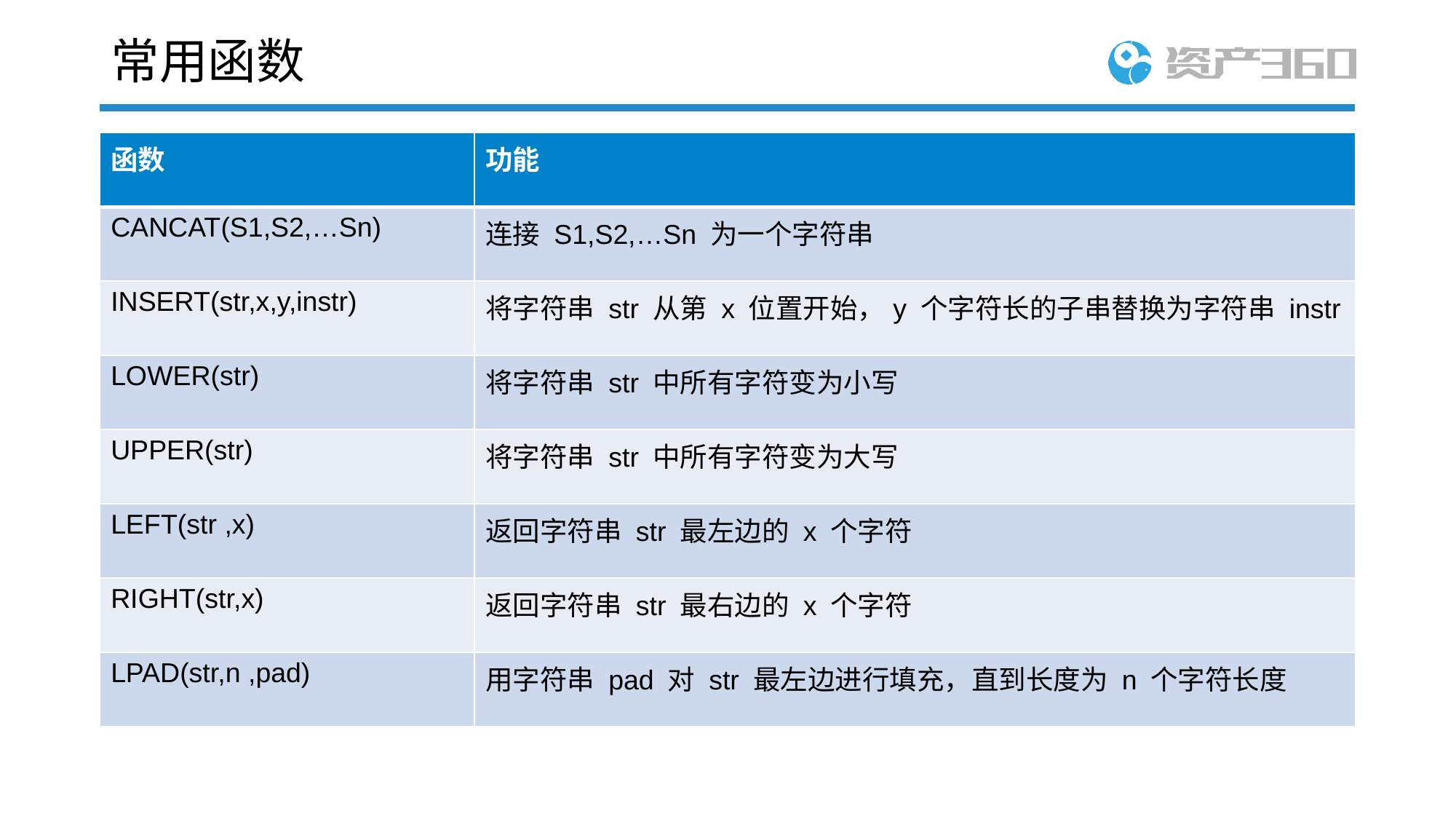

# 常用函数
| 函数 | 功能 |
| --- | --- |
| CANCAT(S1,S2,…Sn) | 连接 S1,S2,…Sn 为一个字符串 |
| INSERT(str,x,y,instr) | 将字符串 str 从第 x 位置开始，y 个字符长的子串替换为字符串 instr |
| LOWER(str) | 将字符串 str 中所有字符变为小写 |
| UPPER(str) | 将字符串 str 中所有字符变为大写 |
| LEFT(str ,x) | 返回字符串 str 最左边的 x 个字符 |
| RIGHT(str,x) | 返回字符串 str 最右边的 x 个字符 |
| LPAD(str,n ,pad) | 用字符串 pad 对 str 最左边进行填充，直到长度为 n 个字符长度 |
16